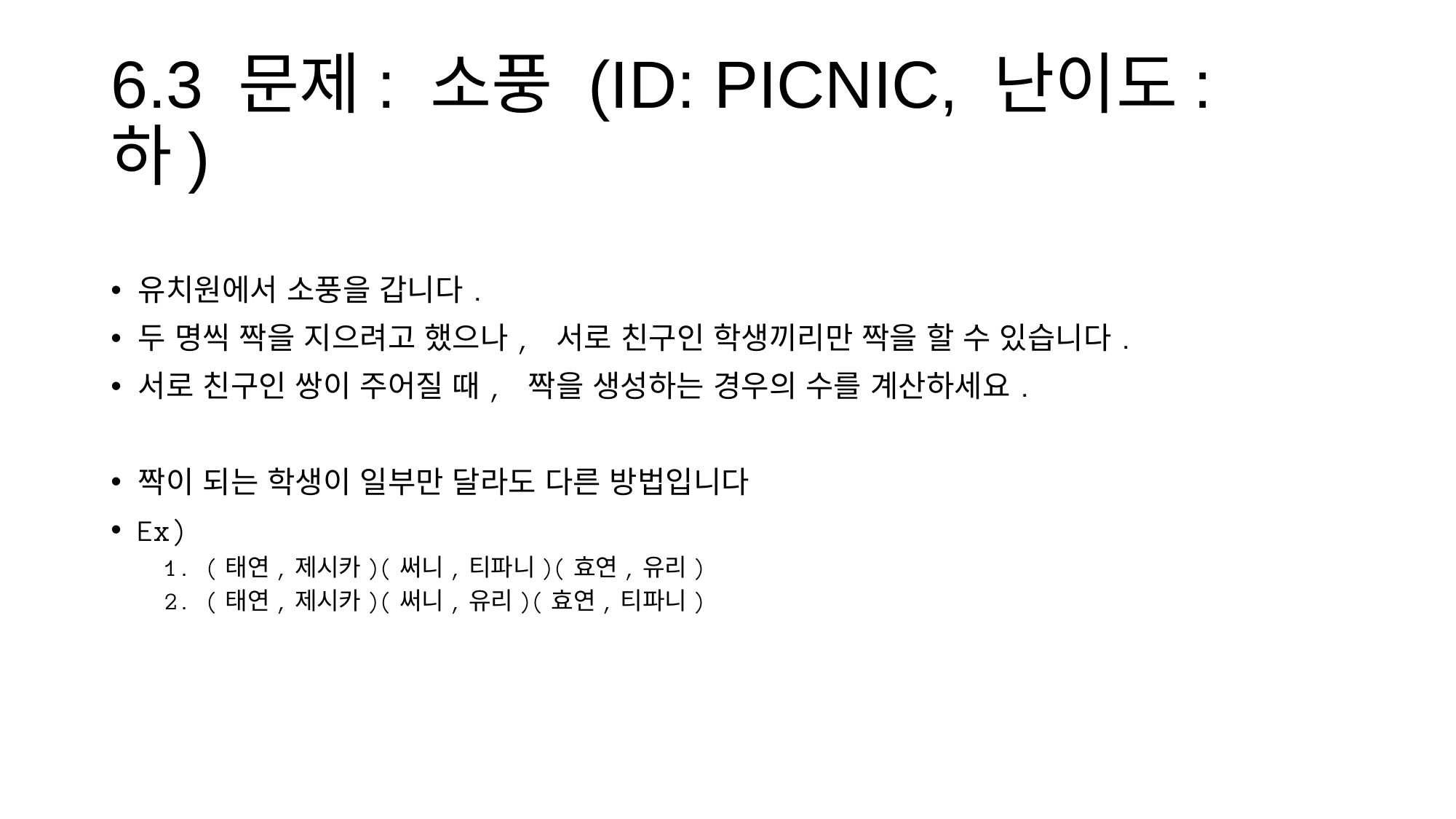

# 6.3 문제: 소풍 (ID: PICNIC, 난이도: 하)

유치원에서 소풍을 갑니다.
두 명씩 짝을 지으려고 했으나, 서로 친구인 학생끼리만 짝을 할 수 있습니다.
서로 친구인 쌍이 주어질 때, 짝을 생성하는 경우의 수를 계산하세요.

짝이 되는 학생이 일부만 달라도 다른 방법입니다
Ex)
(태연,제시카)(써니,티파니)(효연,유리)
(태연,제시카)(써니,유리)(효연,티파니)